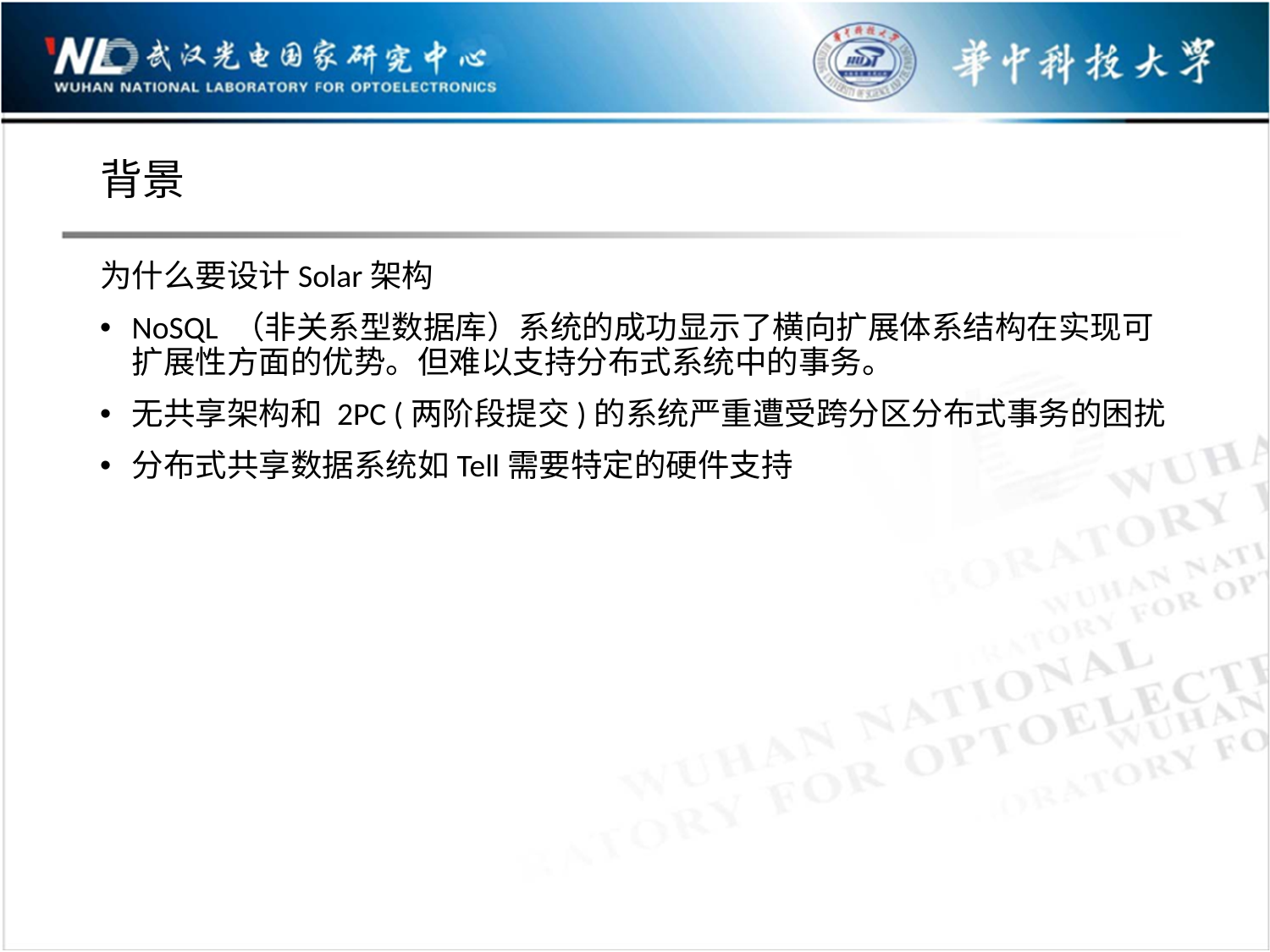

# 背景
为什么要设计Solar架构
NoSQL （非关系型数据库）系统的成功显示了横向扩展体系结构在实现可扩展性方面的优势。但难以支持分布式系统中的事务。
无共享架构和 2PC (两阶段提交)的系统严重遭受跨分区分布式事务的困扰
分布式共享数据系统如Tell需要特定的硬件支持